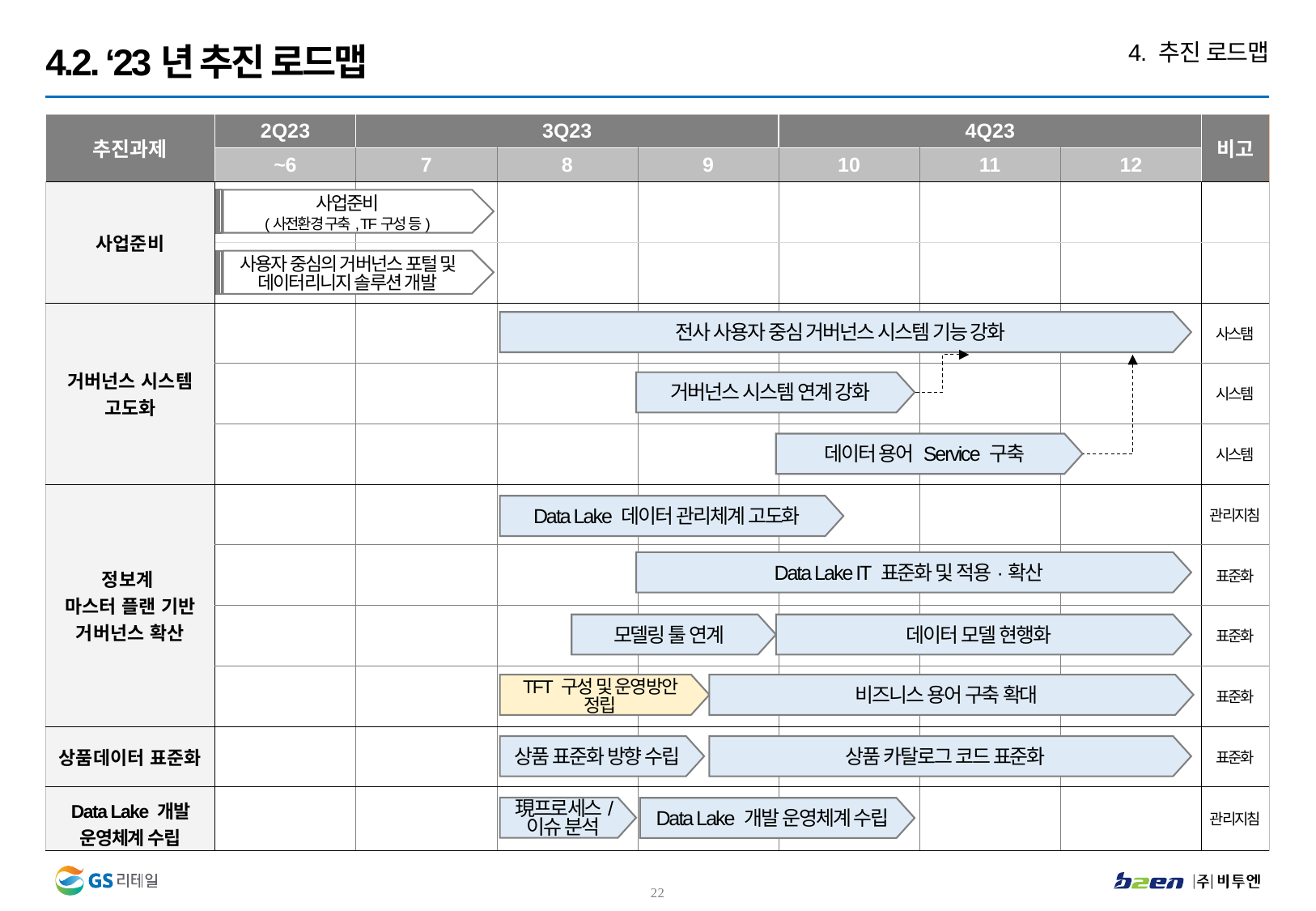

4. 추진 로드맵
4.2. ‘23년 추진 로드맵
| 추진과제 | 2Q23 | 3Q23 |  |  | 4Q23 |  |  | 비고 |
| --- | --- | --- | --- | --- | --- | --- | --- | --- |
|  | ~6 | 7 | 8 | 9 | 10 | 11 | 12 |  |
| 사업준비 |  |  |  |  |  |  |  |  |
|  |  |  |  |  |  |  |  |  |
| 거버넌스 시스템 고도화 |  |  |  |  |  |  |  | 사스탬 |
|  |  |  |  |  |  |  |  | 시스템 |
|  |  |  |  |  |  |  |  | 시스템 |
| 정보계 마스터 플랜 기반 거버넌스 확산 |  |  |  |  |  |  |  | 관리지침 |
|  |  |  |  |  |  |  |  | 표준화 |
|  |  |  |  |  |  |  |  | 표준화 |
|  |  |  |  |  |  |  |  | 표준화 |
| 상품데이터 표준화 |  |  |  |  |  |  |  | 표준화 |
| Data Lake 개발 운영체계 수립 |  |  |  |  |  |  |  | 관리지침 |
사업준비
(사전환경 구축, TF구성 등)
사용자 중심의 거버넌스 포털 및 데이터리니지 솔루션 개발
전사 사용자 중심 거버넌스 시스템 기능 강화
거버넌스 시스템 연계 강화
데이터 용어 Service 구축
Data Lake 데이터 관리체계 고도화
Data Lake IT 표준화 및 적용·확산
모델링 툴 연계
데이터 모델 현행화
TFT 구성 및 운영방안 정립
비즈니스 용어 구축 확대
상품 표준화 방향 수립
상품 카탈로그 코드 표준화
現프로세스/ 이슈 분석
Data Lake 개발 운영체계 수립
22